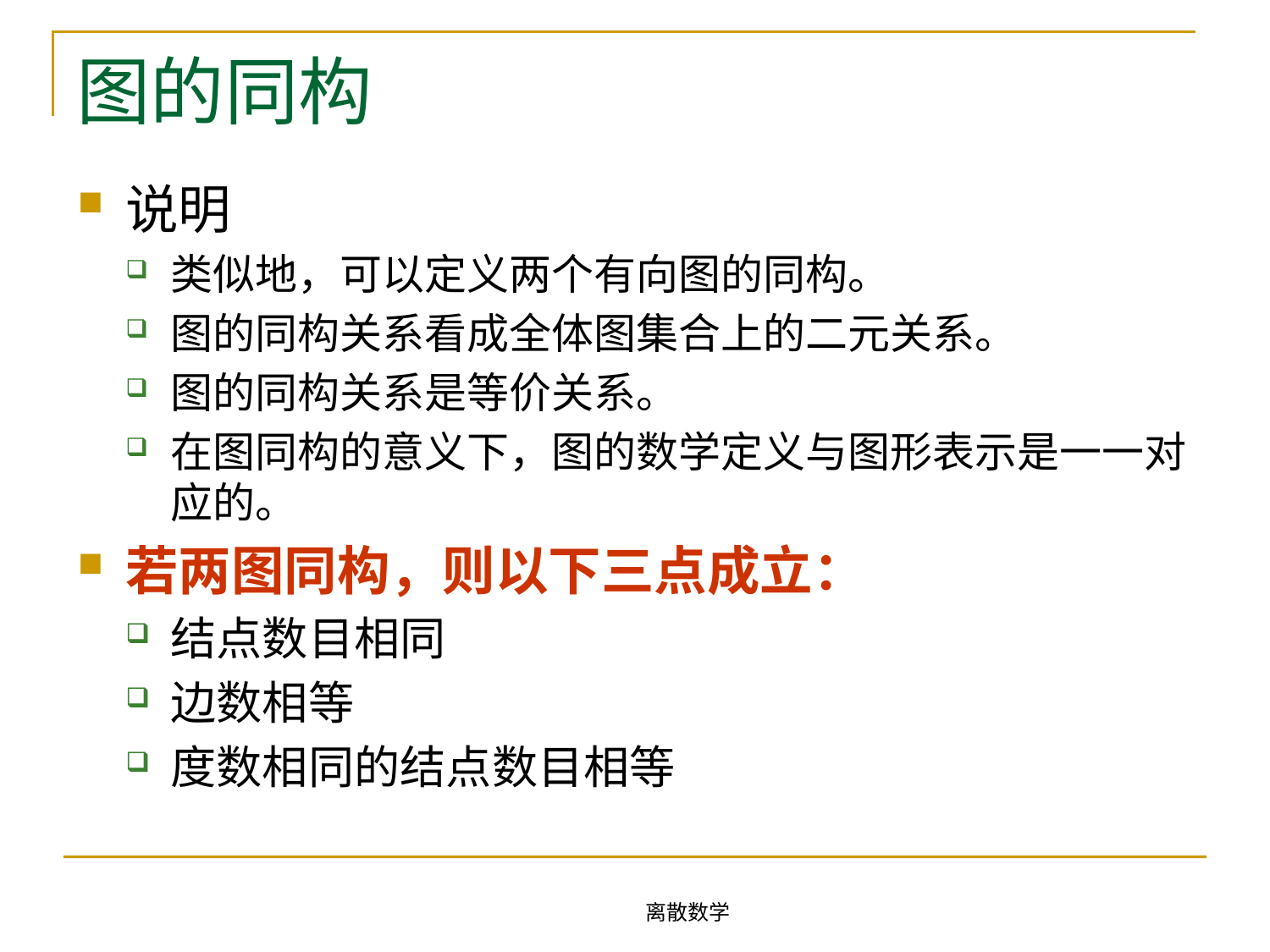

# 图的同构
说明
类似地，可以定义两个有向图的同构。
图的同构关系看成全体图集合上的二元关系。
图的同构关系是等价关系。
在图同构的意义下，图的数学定义与图形表示是一一对应的。
若两图同构，则以下三点成立：
结点数目相同
边数相等
度数相同的结点数目相等

离散数学
34